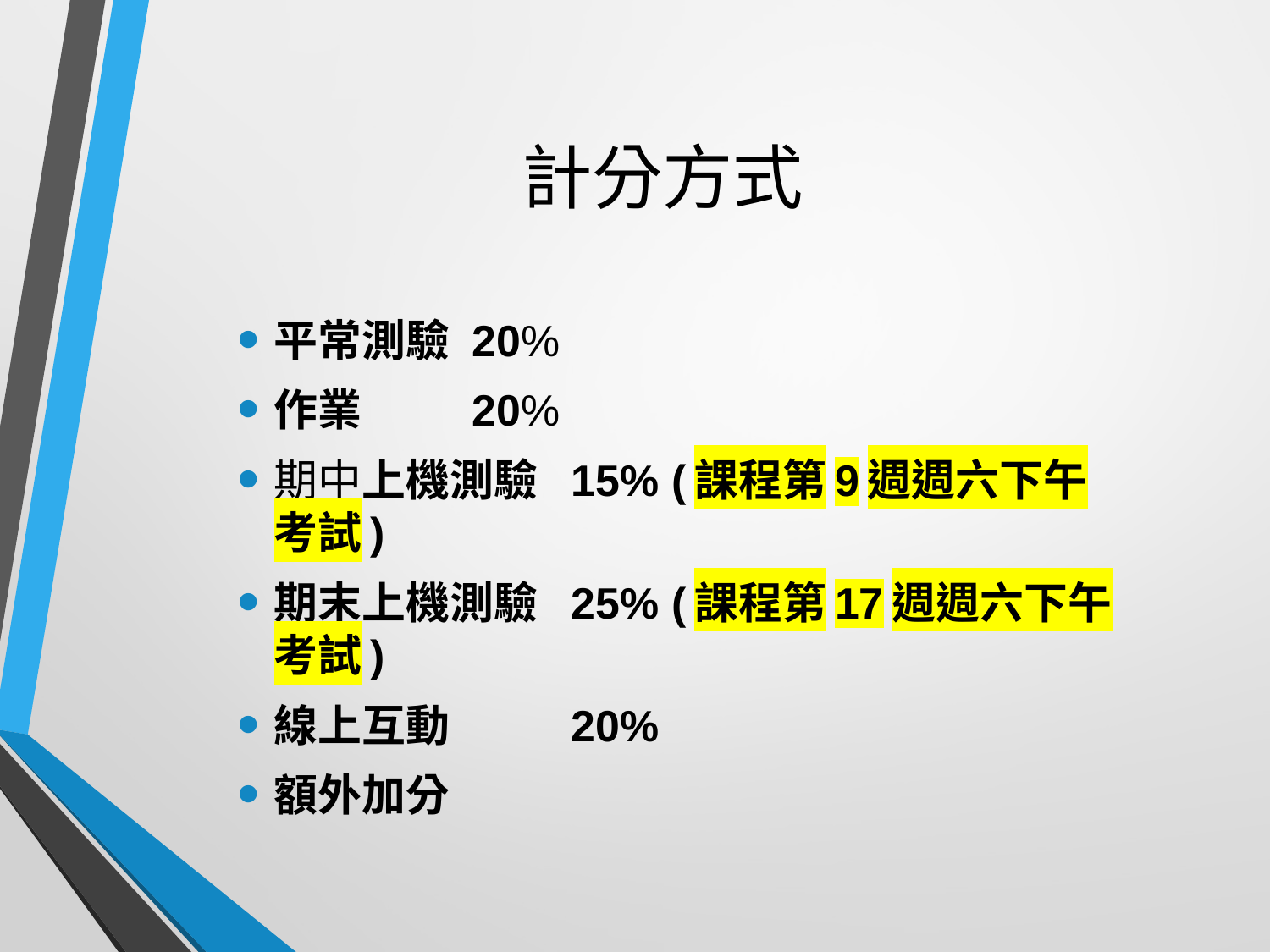

# 計分方式
平常測驗			20%
作業         			20%
期中上機測驗 	15% (課程第9週週六下午考試)
期末上機測驗 	25% (課程第17週週六下午考試)
線上互動     		20%
額外加分